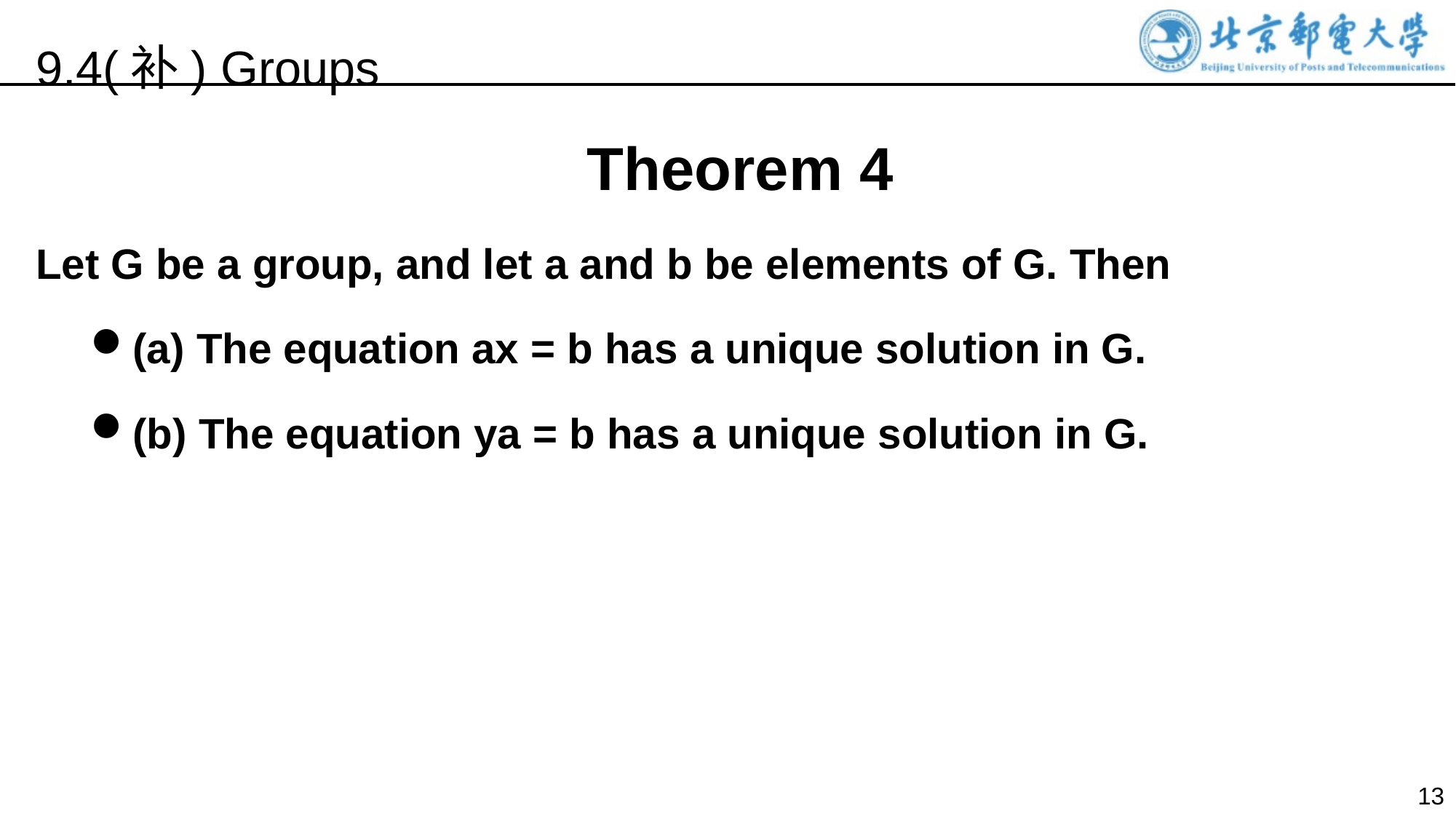

9.4(补) Groups
Theorem 4
Let G be a group, and let a and b be elements of G. Then
(a) The equation ax = b has a unique solution in G.
(b) The equation ya = b has a unique solution in G.